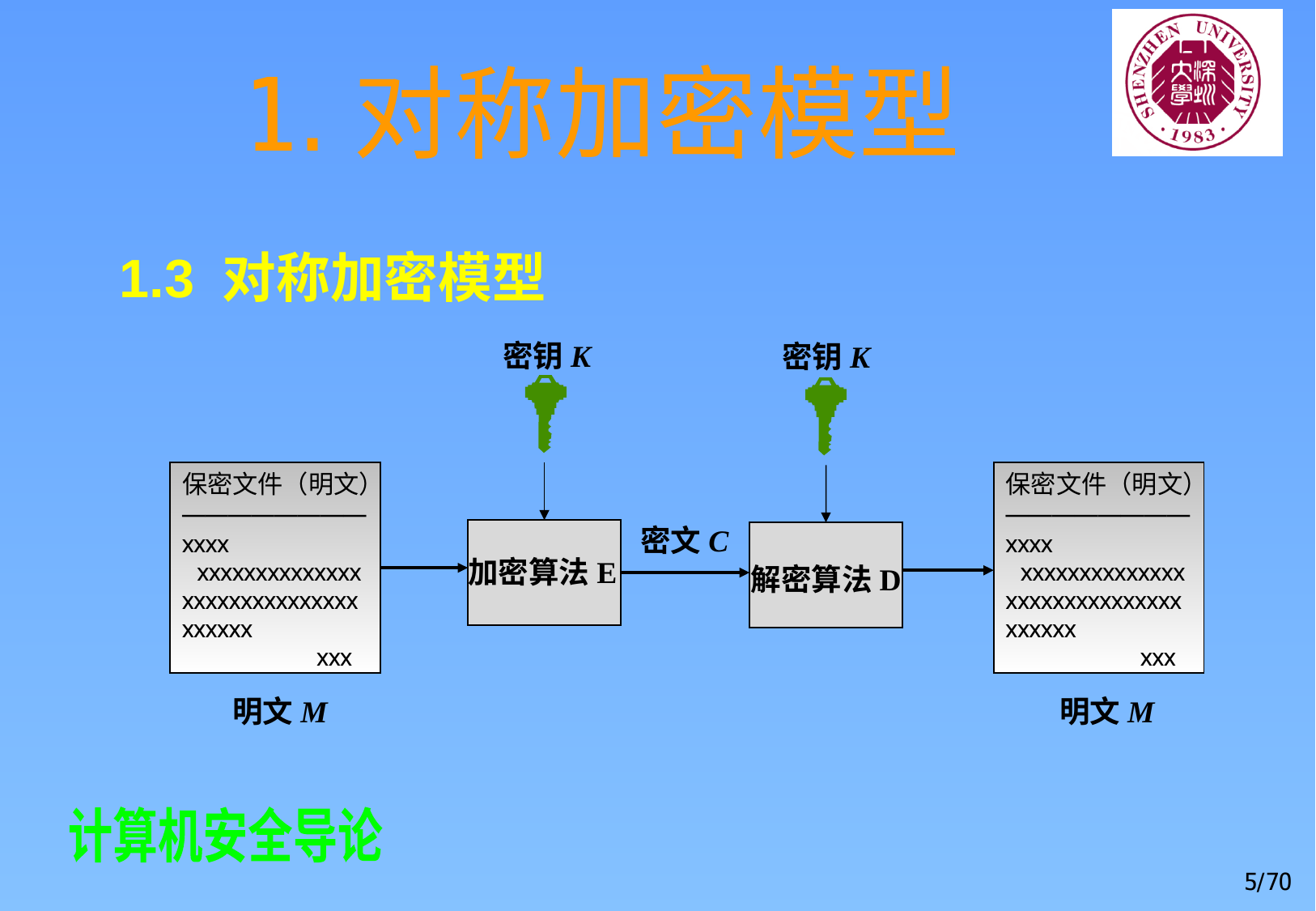

# 1.对称加密模型
1.3 对称加密模型
密钥K
密钥K

保密文件（明文）
————————
xxxx
  xxxxxxxxxxxxxx
xxxxxxxxxxxxxxx
xxxxxx
                  xxx
保密文件（明文）
————————
xxxx
  xxxxxxxxxxxxxx
xxxxxxxxxxxxxxx
xxxxxx
                  xxx
密文C

加密算法E
解密算法D
明文M
明文M
5/70